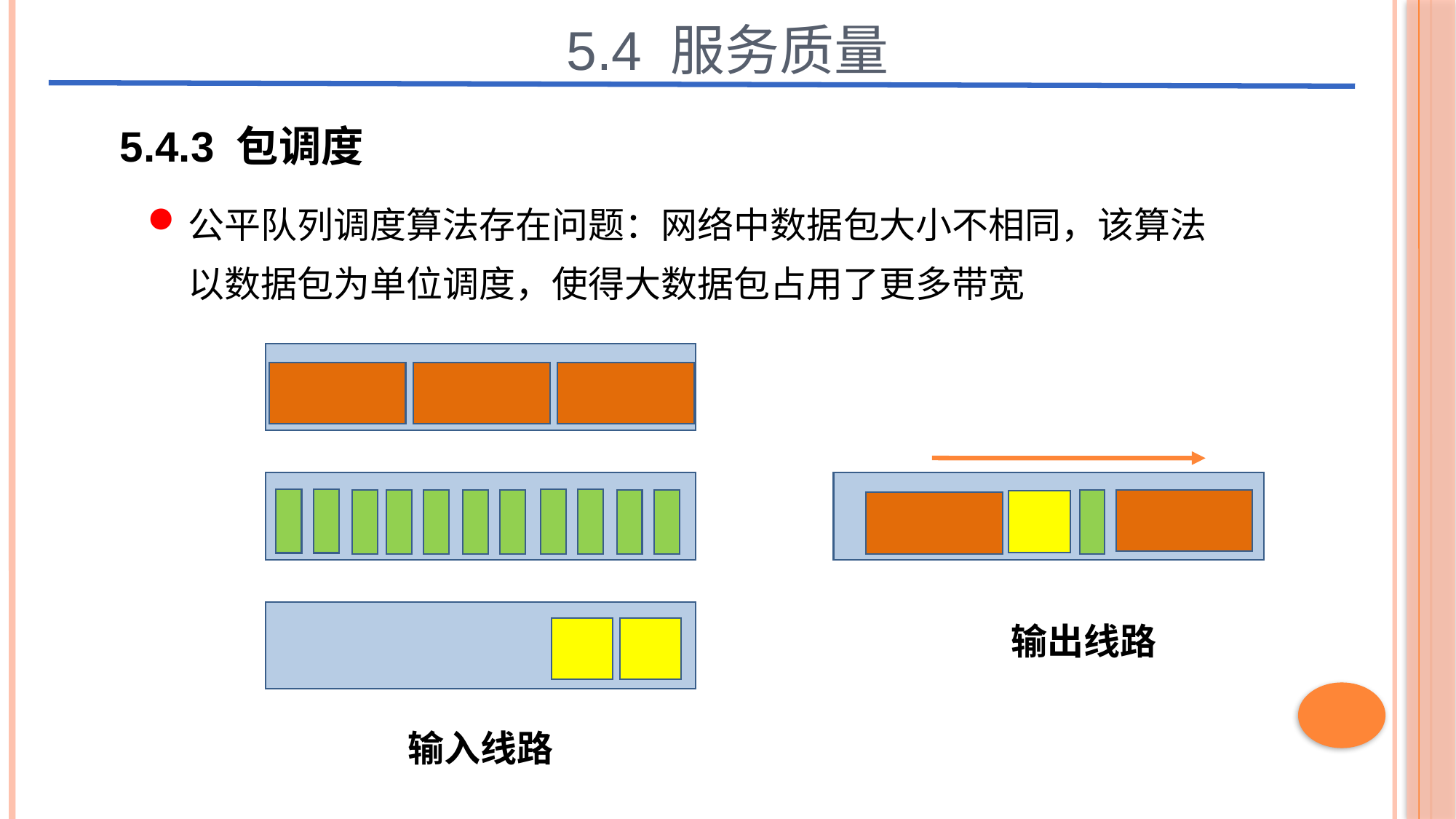

5.4 服务质量
5.4.3 包调度
公平队列调度算法存在问题：网络中数据包大小不相同，该算法以数据包为单位调度，使得大数据包占用了更多带宽

输出线路

输入线路